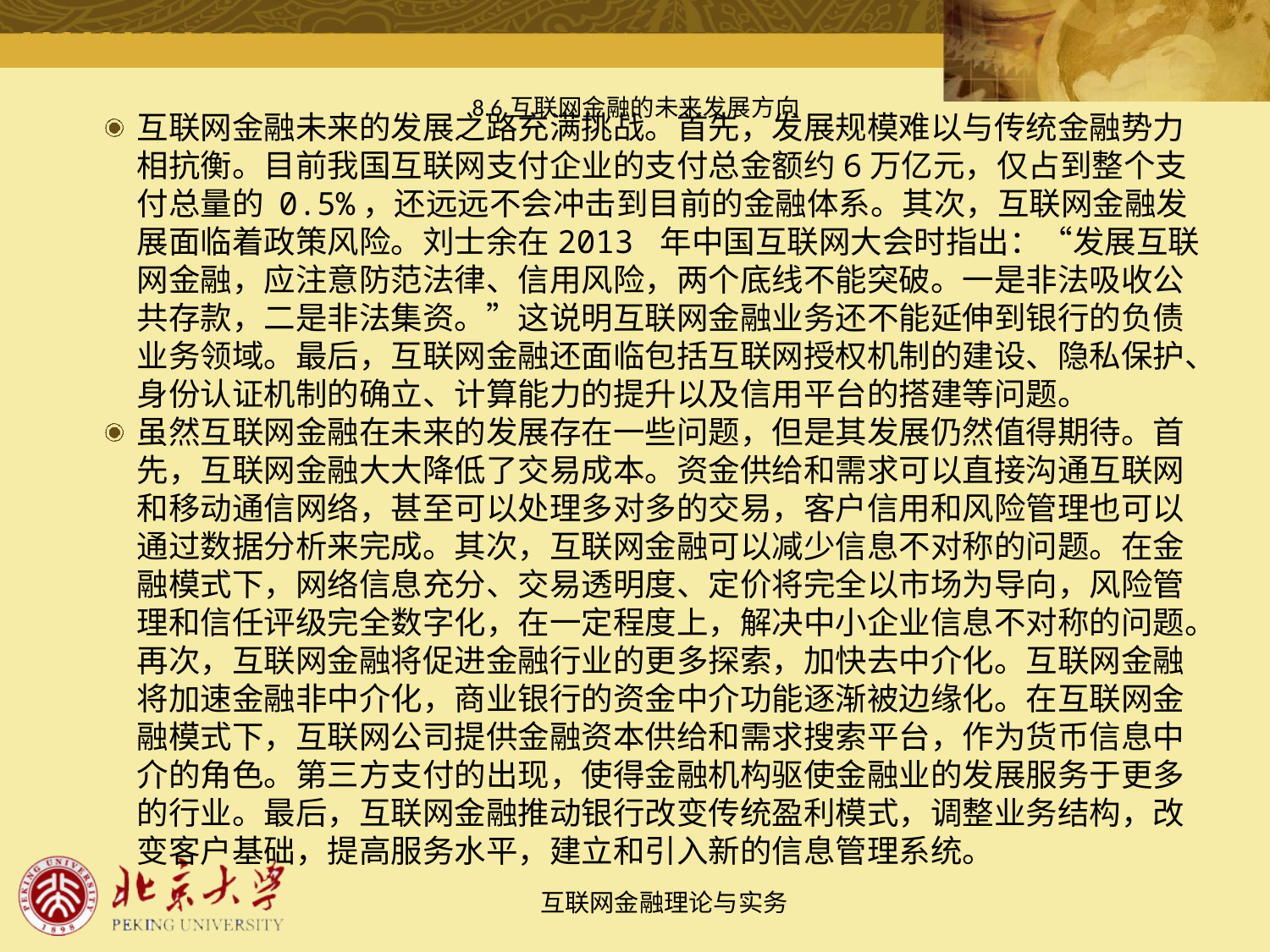

# 8.6 互联网金融的未来发展方向
互联网金融未来的发展之路充满挑战。首先，发展规模难以与传统金融势力相抗衡。目前我国互联网支付企业的支付总金额约6万亿元，仅占到整个支付总量的 0.5%，还远远不会冲击到目前的金融体系。其次，互联网金融发展面临着政策风险。刘士余在2013 年中国互联网大会时指出：“发展互联网金融，应注意防范法律、信用风险，两个底线不能突破。一是非法吸收公共存款，二是非法集资。”这说明互联网金融业务还不能延伸到银行的负债业务领域。最后，互联网金融还面临包括互联网授权机制的建设、隐私保护、身份认证机制的确立、计算能力的提升以及信用平台的搭建等问题。
虽然互联网金融在未来的发展存在一些问题，但是其发展仍然值得期待。首先，互联网金融大大降低了交易成本。资金供给和需求可以直接沟通互联网 和移动通信网络，甚至可以处理多对多的交易，客户信用和风险管理也可以通过数据分析来完成。其次，互联网金融可以减少信息不对称的问题。在金融模式下，网络信息充分、交易透明度、定价将完全以市场为导向，风险管理和信任评级完全数字化，在一定程度上，解决中小企业信息不对称的问题。再次，互联网金融将促进金融行业的更多探索，加快去中介化。互联网金融将加速金融非中介化，商业银行的资金中介功能逐渐被边缘化。在互联网金融模式下，互联网公司提供金融资本供给和需求搜索平台，作为货币信息中介的角色。第三方支付的出现，使得金融机构驱使金融业的发展服务于更多的行业。最后，互联网金融推动银行改变传统盈利模式，调整业务结构，改变客户基础，提高服务水平，建立和引入新的信息管理系统。